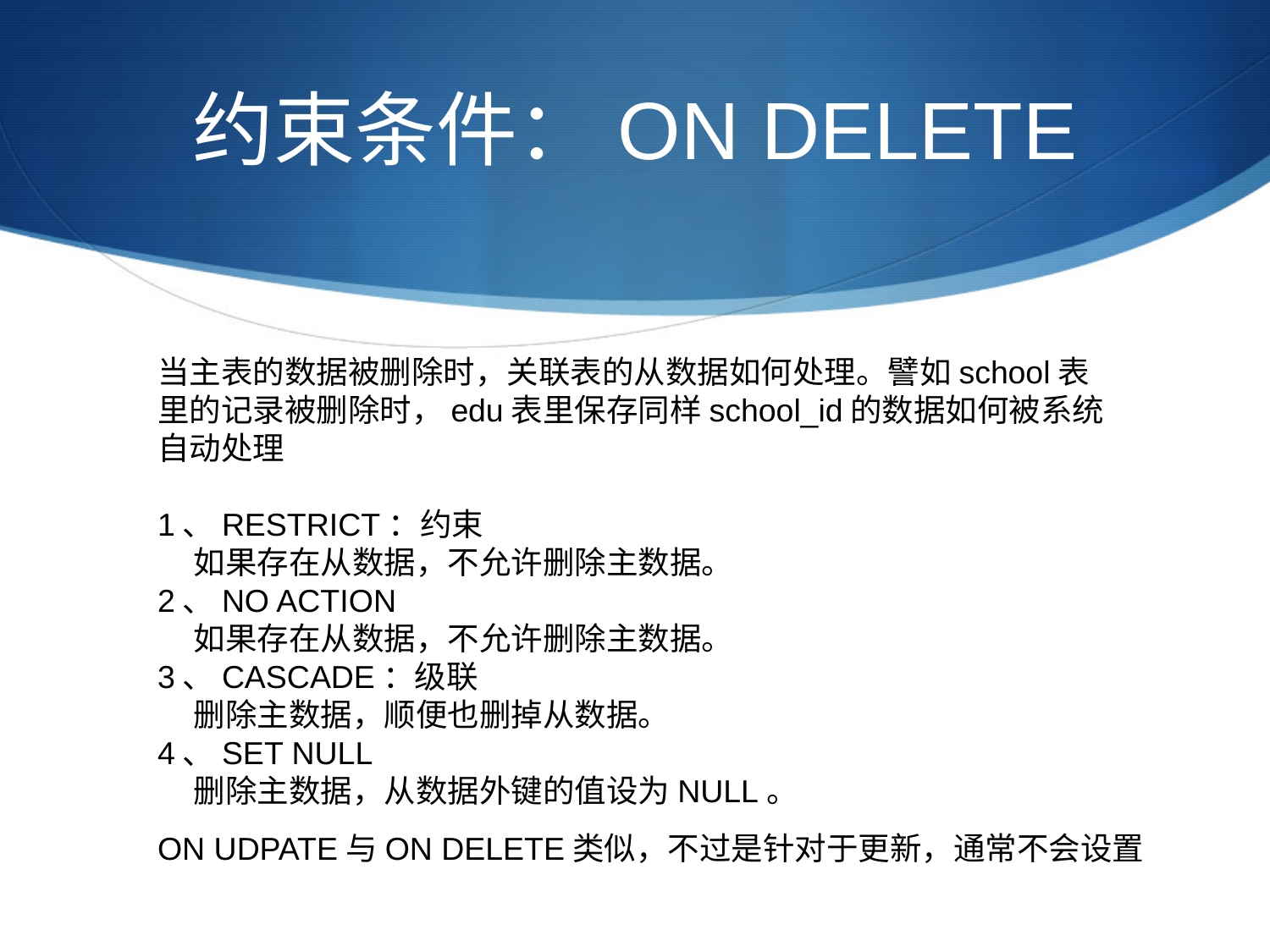

# 约束条件：ON DELETE
当主表的数据被删除时，关联表的从数据如何处理。譬如school表里的记录被删除时，edu表里保存同样school_id的数据如何被系统自动处理

1、RESTRICT：约束
    如果存在从数据，不允许删除主数据。
2、NO ACTION
    如果存在从数据，不允许删除主数据。
3、CASCADE：级联
    删除主数据，顺便也删掉从数据。
4、SET NULL
    删除主数据，从数据外键的值设为NULL。
ON UDPATE与ON DELETE类似，不过是针对于更新，通常不会设置